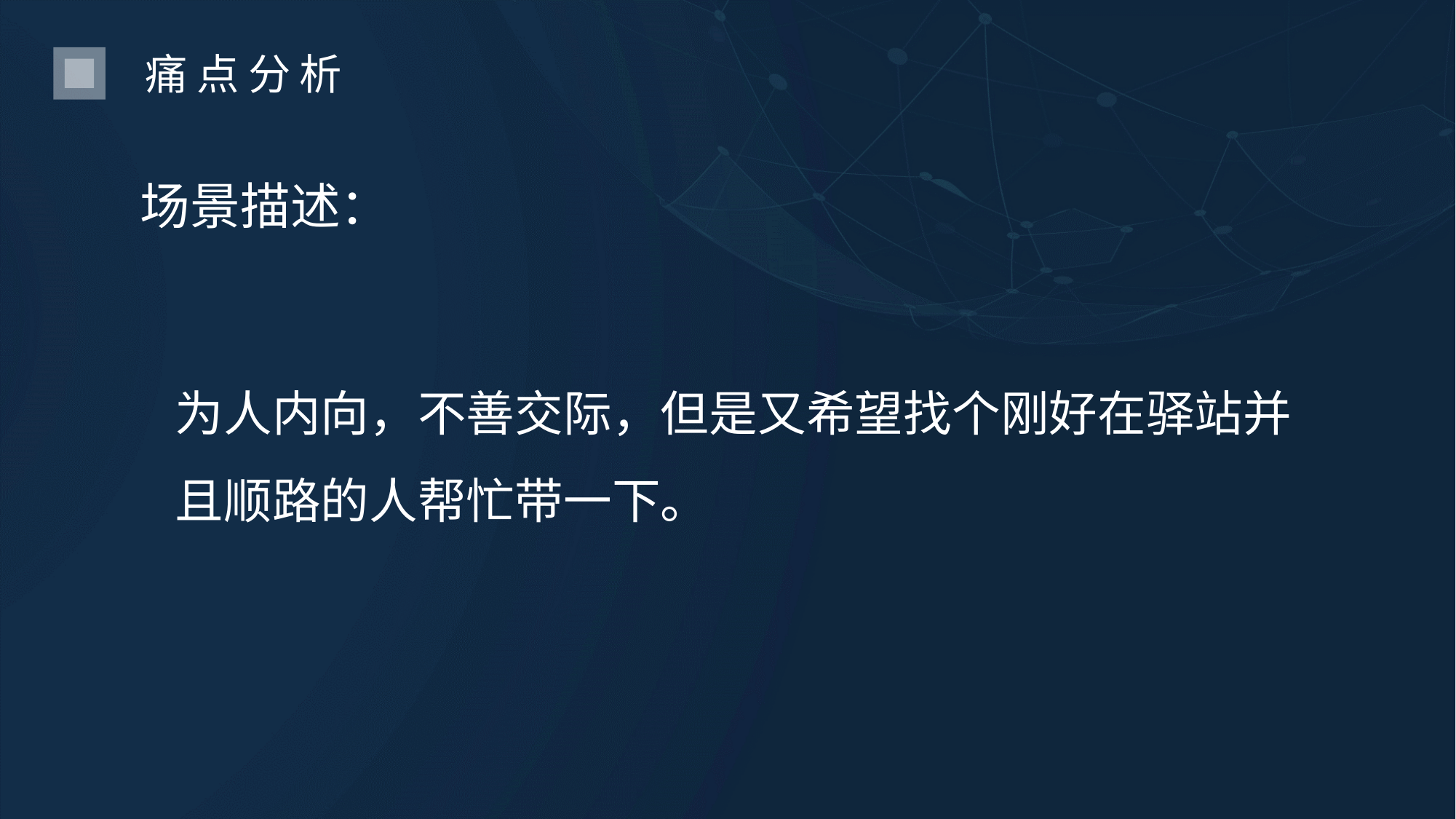

痛点分析

场景描述：

为人内向，不善交际，但是又希望找个刚好在驿站并且顺路的人帮忙带一下。